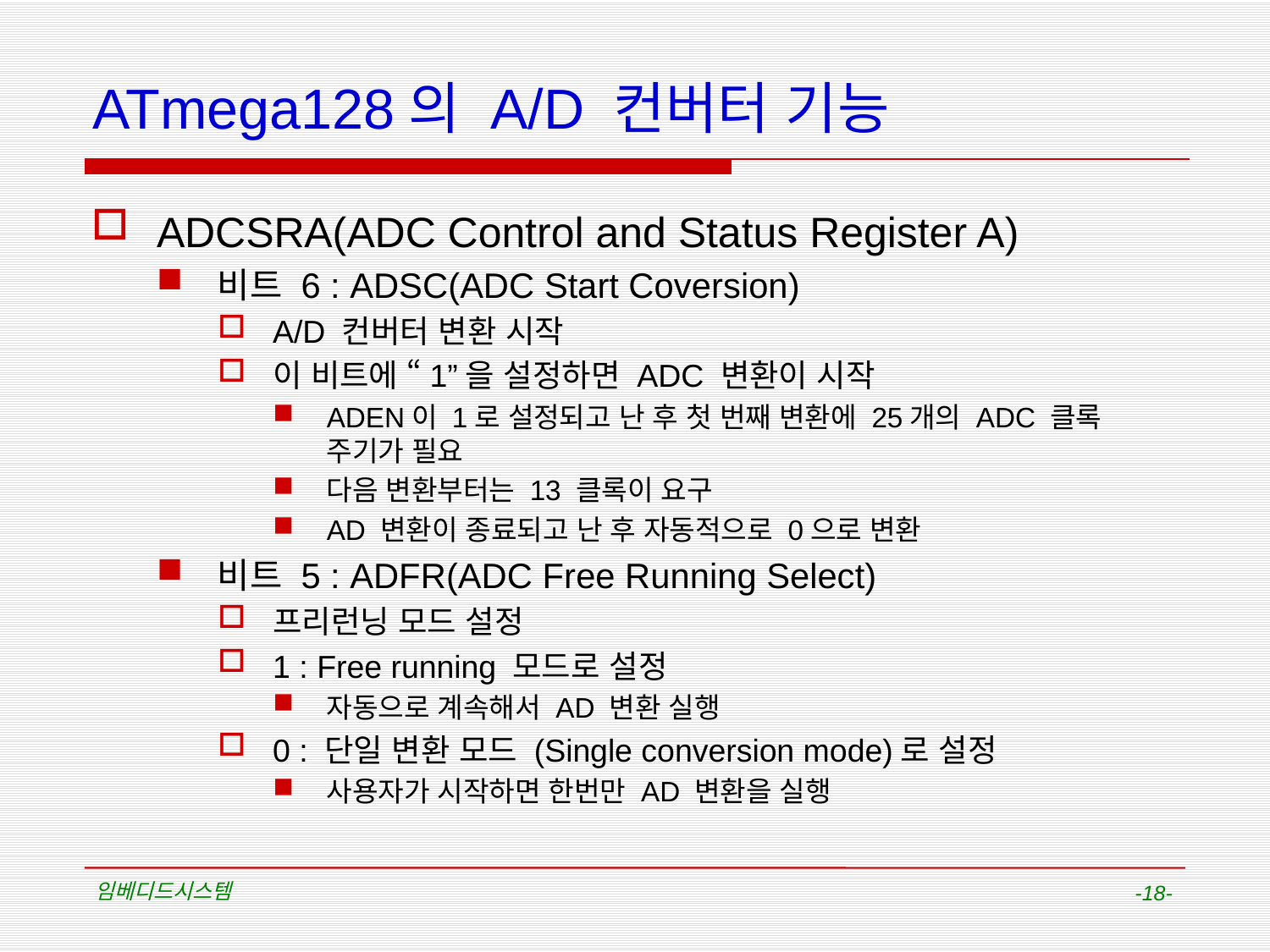

# ATmega128의 A/D 컨버터 기능
ADCSRA(ADC Control and Status Register A)
비트 6 : ADSC(ADC Start Coversion)
A/D 컨버터 변환 시작
이 비트에 “1”을 설정하면 ADC 변환이 시작
ADEN이 1로 설정되고 난 후 첫 번째 변환에 25개의 ADC 클록 주기가 필요
다음 변환부터는 13 클록이 요구
AD 변환이 종료되고 난 후 자동적으로 0으로 변환
비트 5 : ADFR(ADC Free Running Select)
프리런닝 모드 설정
1 : Free running 모드로 설정
자동으로 계속해서 AD 변환 실행
0 : 단일 변환 모드 (Single conversion mode)로 설정
사용자가 시작하면 한번만 AD 변환을 실행

임베디드시스템
-18-